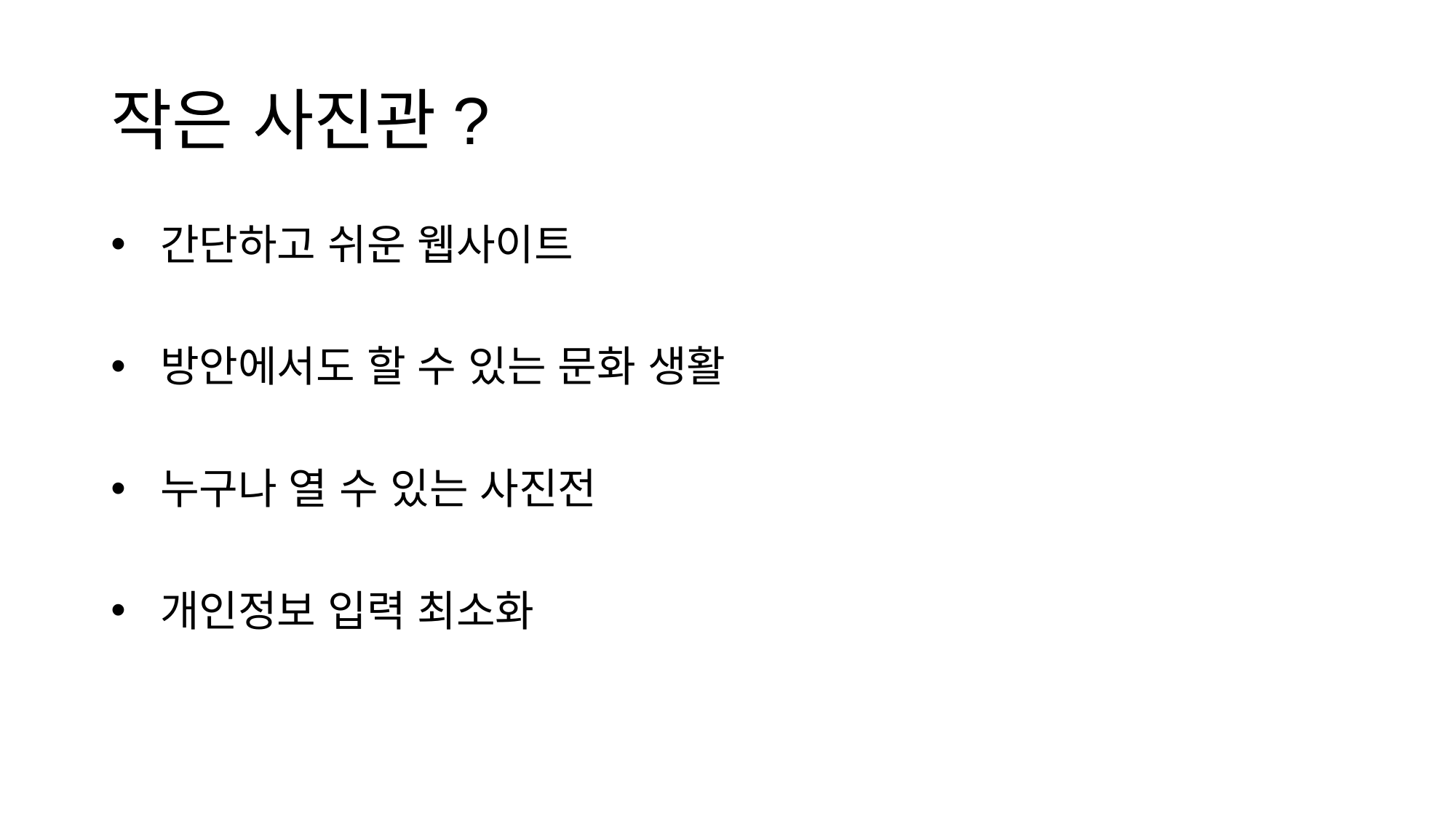

# 작은 사진관?
 간단하고 쉬운 웹사이트

 방안에서도 할 수 있는 문화 생활

 누구나 열 수 있는 사진전

 개인정보 입력 최소화